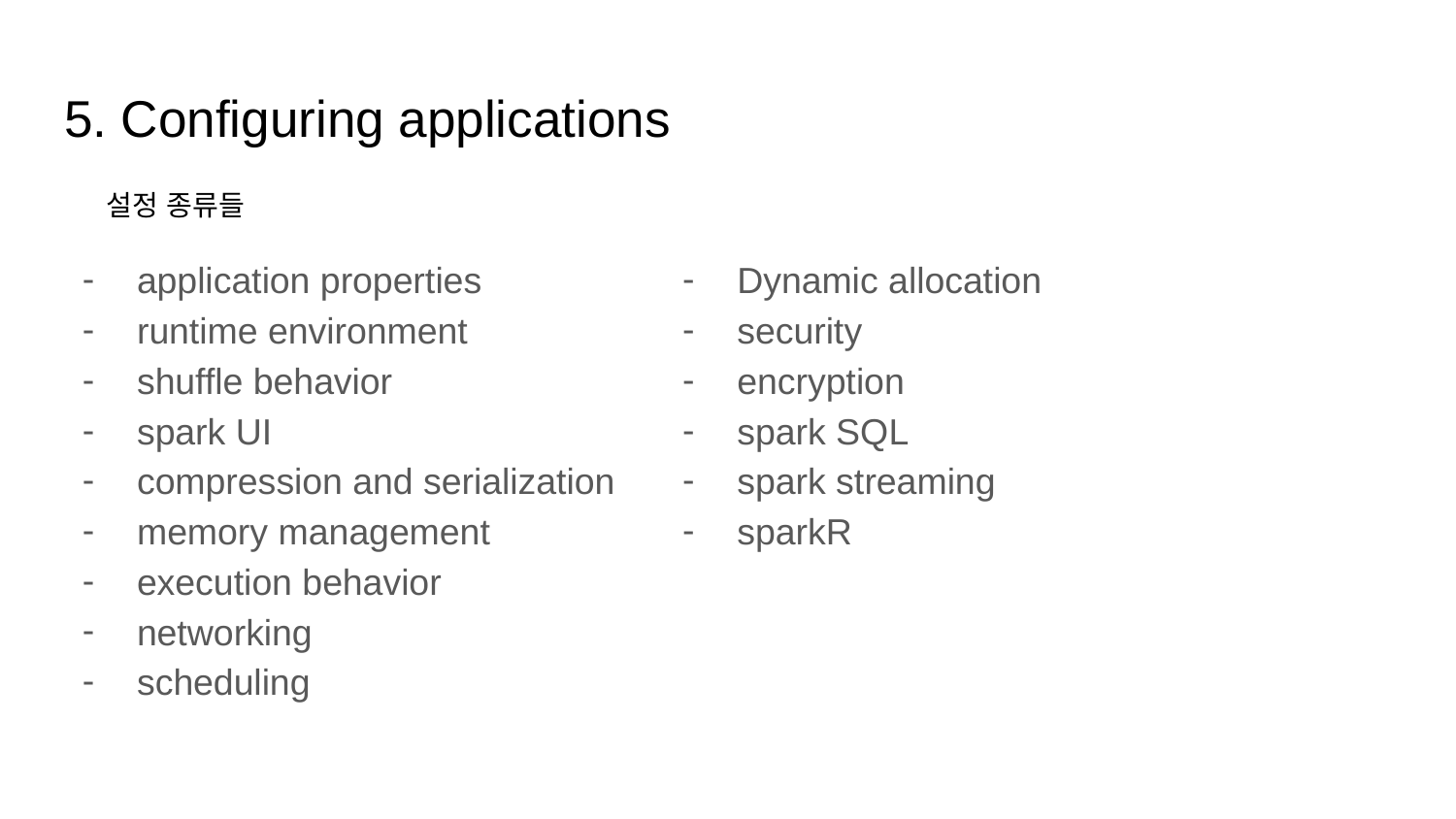

# 5. Configuring applications
설정 종류들
application properties
runtime environment
shuffle behavior
spark UI
compression and serialization
memory management
execution behavior
networking
scheduling
Dynamic allocation
security
encryption
spark SQL
spark streaming
sparkR